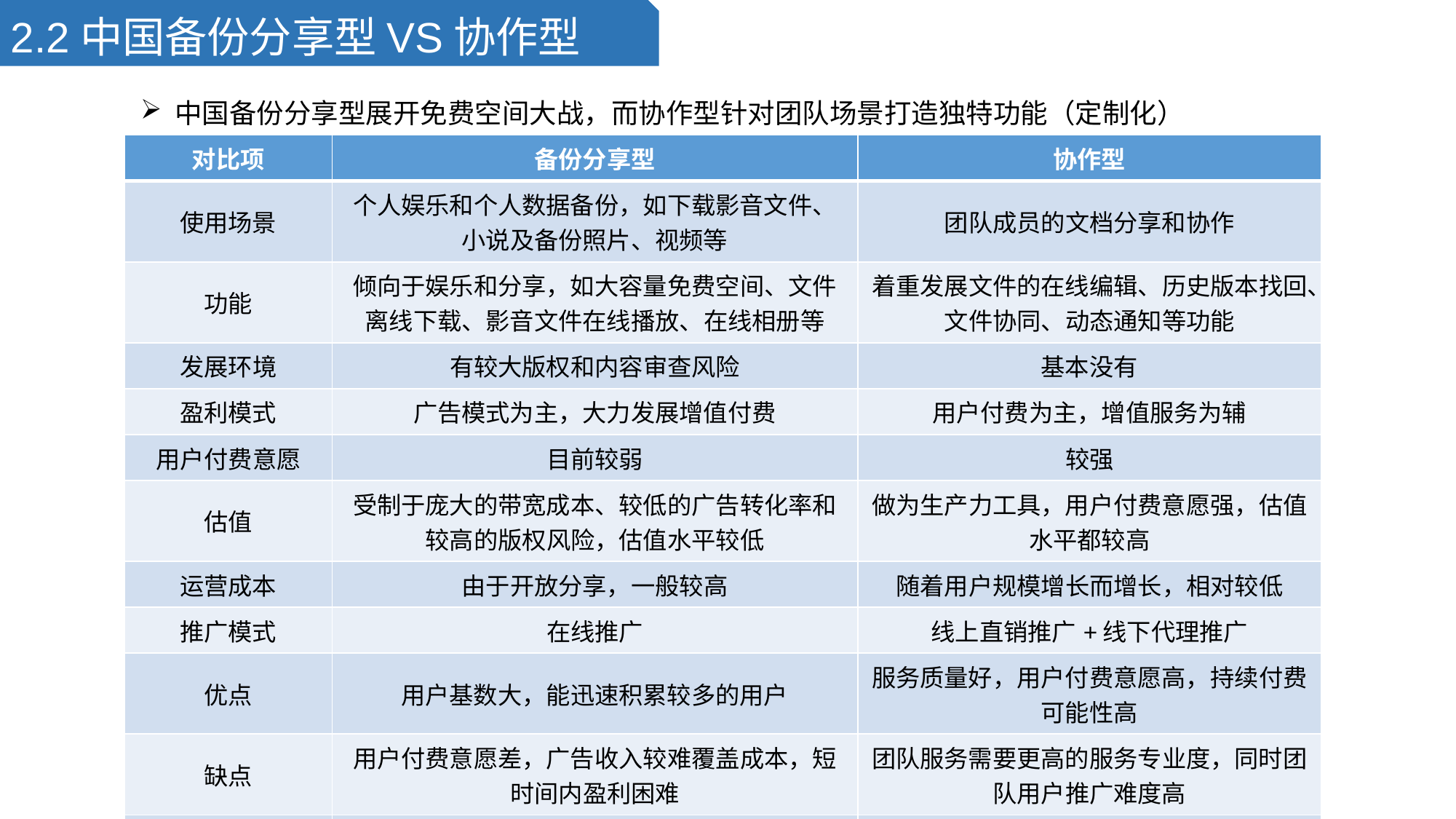

2.2中国备份分享型VS协作型
中国备份分享型展开免费空间大战，而协作型针对团队场景打造独特功能（定制化）
| 对比项 | 备份分享型 | 协作型 |
| --- | --- | --- |
| 使用场景 | 个人娱乐和个人数据备份，如下载影音文件、小说及备份照片、视频等 | 团队成员的文档分享和协作 |
| 功能 | 倾向于娱乐和分享，如大容量免费空间、文件离线下载、影音文件在线播放、在线相册等 | 着重发展文件的在线编辑、历史版本找回、文件协同、动态通知等功能 |
| 发展环境 | 有较大版权和内容审查风险 | 基本没有 |
| 盈利模式 | 广告模式为主，大力发展增值付费 | 用户付费为主，增值服务为辅 |
| 用户付费意愿 | 目前较弱 | 较强 |
| 估值 | 受制于庞大的带宽成本、较低的广告转化率和较高的版权风险，估值水平较低 | 做为生产力工具，用户付费意愿强，估值水平都较高 |
| 运营成本 | 由于开放分享，一般较高 | 随着用户规模增长而增长，相对较低 |
| 推广模式 | 在线推广 | 线上直销推广+线下代理推广 |
| 优点 | 用户基数大，能迅速积累较多的用户 | 服务质量好，用户付费意愿高，持续付费可能性高 |
| 缺点 | 用户付费意愿差，广告收入较难覆盖成本，短时间内盈利困难 | 团队服务需要更高的服务专业度，同时团队用户推广难度高 |
| 代表产品 | 百度网盘、115网盘、360云盘、微云网盘、华为网盘、金山快盘等 | 够快云库、搜狐企业网盘、金山快盘商务版、联想企业网盘等 |